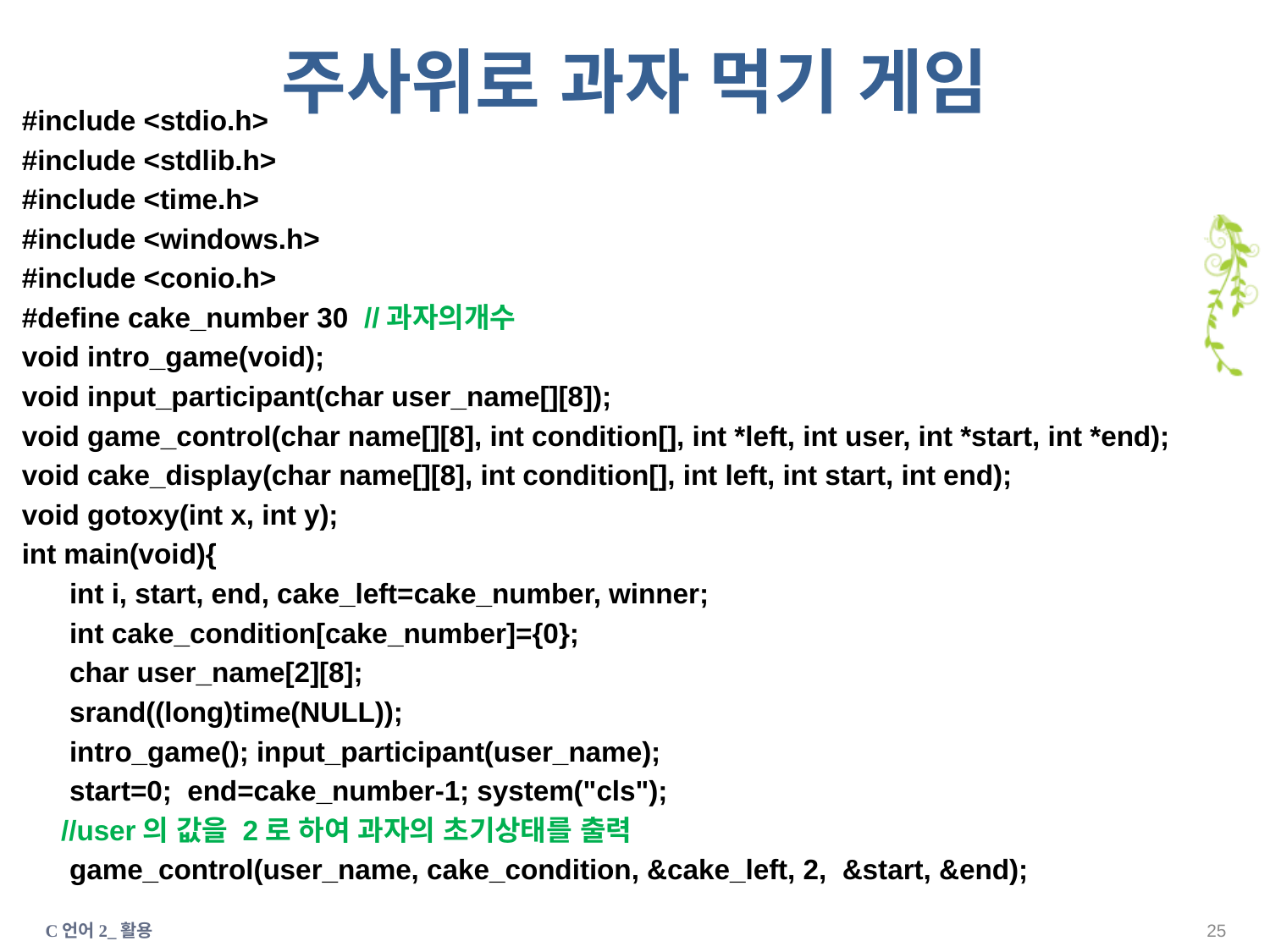

# 주사위로 과자 먹기 게임
#include <stdio.h>
#include <stdlib.h>
#include <time.h>
#include <windows.h>
#include <conio.h>
#define cake_number 30  //과자의개수
void intro_game(void);
void input_participant(char user_name[][8]);
void game_control(char name[][8], int condition[], int *left, int user, int *start, int *end);
void cake_display(char name[][8], int condition[], int left, int start, int end);
void gotoxy(int x, int y);
int main(void){
	int i, start, end, cake_left=cake_number, winner;
	int cake_condition[cake_number]={0};
	char user_name[2][8];
	srand((long)time(NULL));
   	intro_game(); input_participant(user_name);
	start=0;  end=cake_number-1; system("cls");
     //user의 값을 2로 하여 과자의 초기상태를 출력
	game_control(user_name, cake_condition, &cake_left, 2,  &start, &end);
C언어2_활용
25